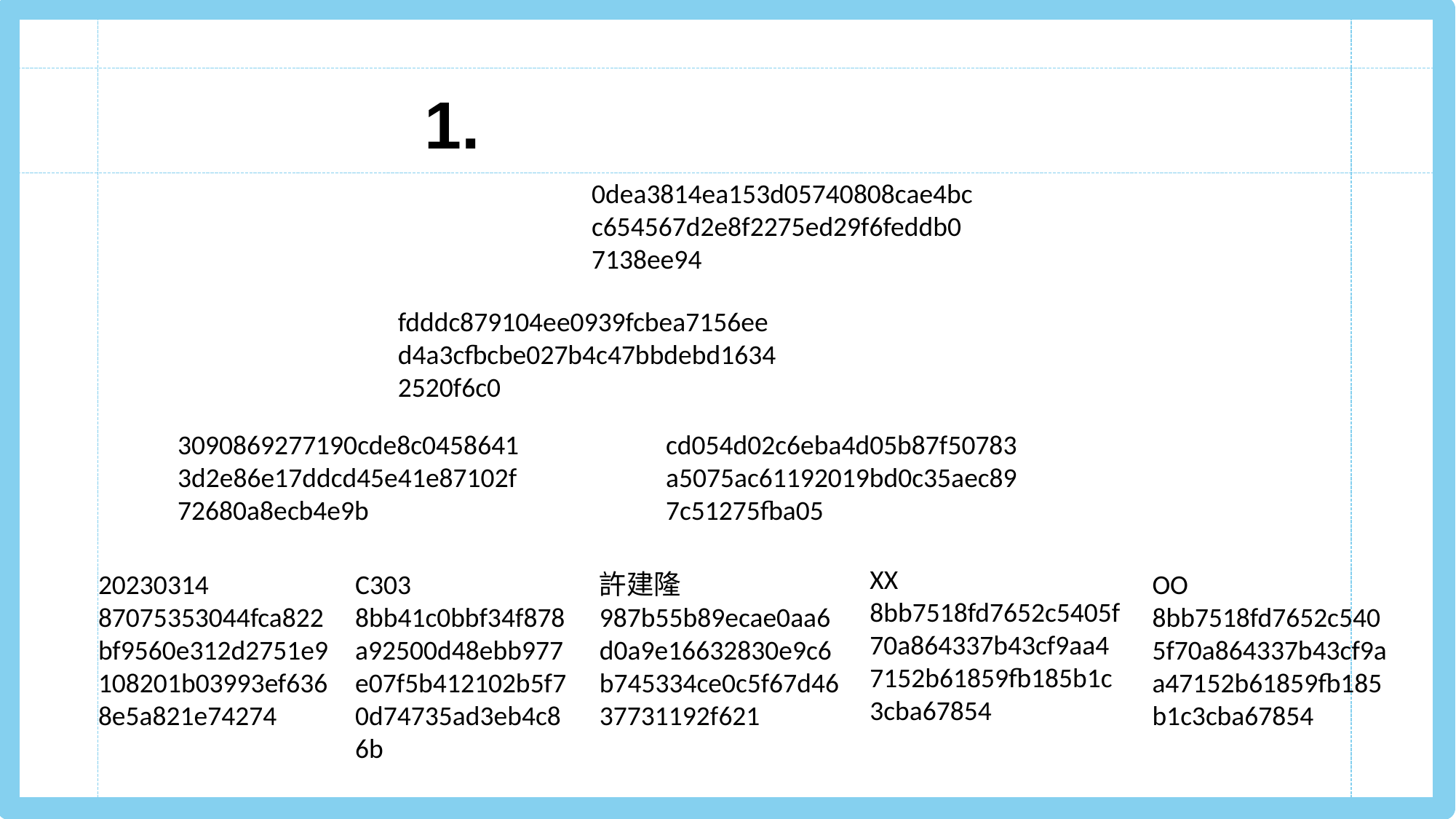

# 1.
0dea3814ea153d05740808cae4bcc654567d2e8f2275ed29f6feddb07138ee94
fdddc879104ee0939fcbea7156eed4a3cfbcbe027b4c47bbdebd16342520f6c0
3090869277190cde8c04586413d2e86e17ddcd45e41e87102f72680a8ecb4e9b
cd054d02c6eba4d05b87f50783a5075ac61192019bd0c35aec897c51275fba05
XX
8bb7518fd7652c5405f70a864337b43cf9aa47152b61859fb185b1c3cba67854

20230314
87075353044fca822bf9560e312d2751e9108201b03993ef6368e5a821e74274

許建隆
987b55b89ecae0aa6d0a9e16632830e9c6b745334ce0c5f67d4637731192f621

OO
8bb7518fd7652c5405f70a864337b43cf9aa47152b61859fb185b1c3cba67854
C303
8bb41c0bbf34f878a92500d48ebb977e07f5b412102b5f70d74735ad3eb4c86b